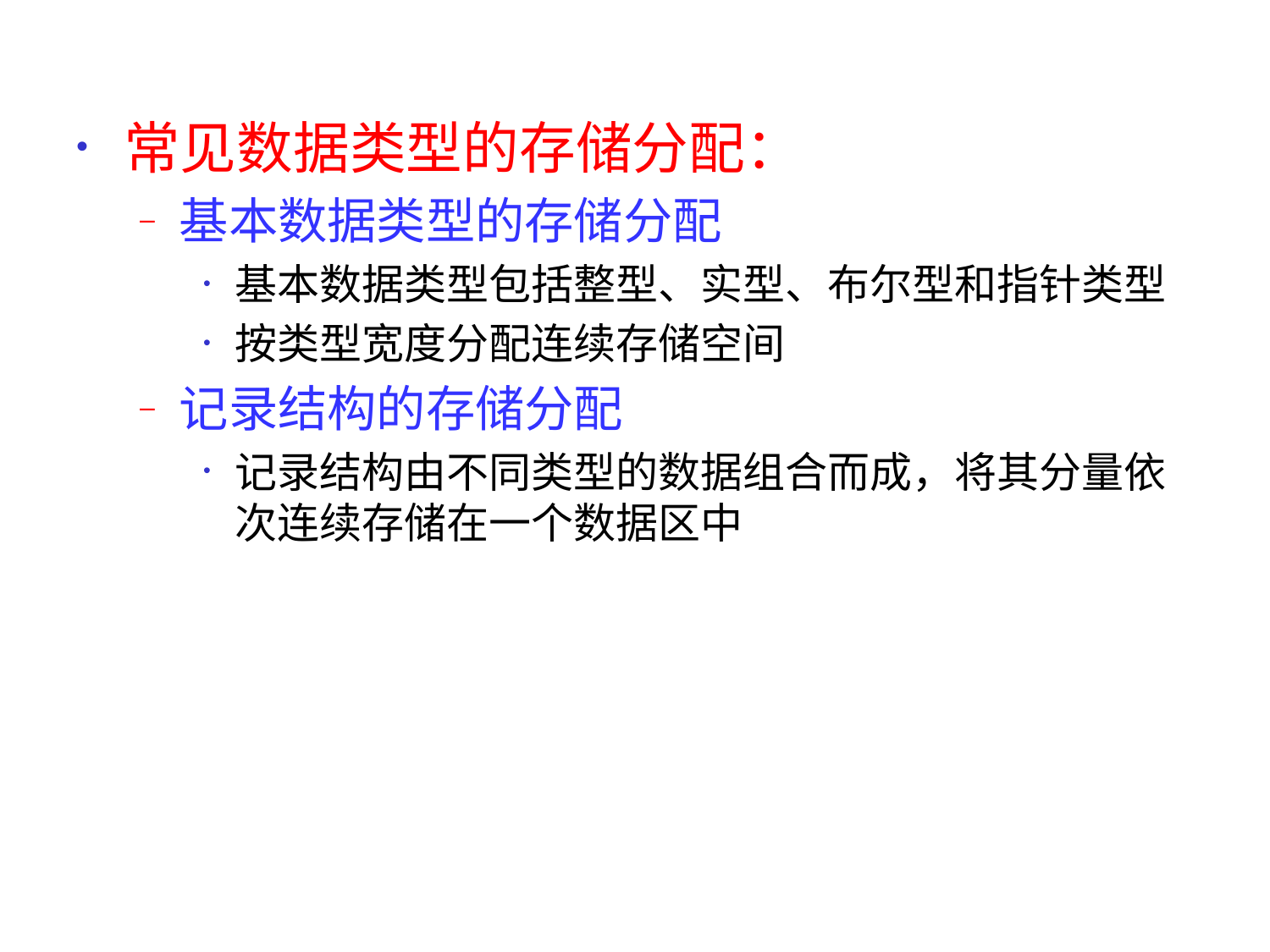

常见数据类型的存储分配：
基本数据类型的存储分配
基本数据类型包括整型、实型、布尔型和指针类型
按类型宽度分配连续存储空间
记录结构的存储分配
记录结构由不同类型的数据组合而成，将其分量依次连续存储在一个数据区中
9